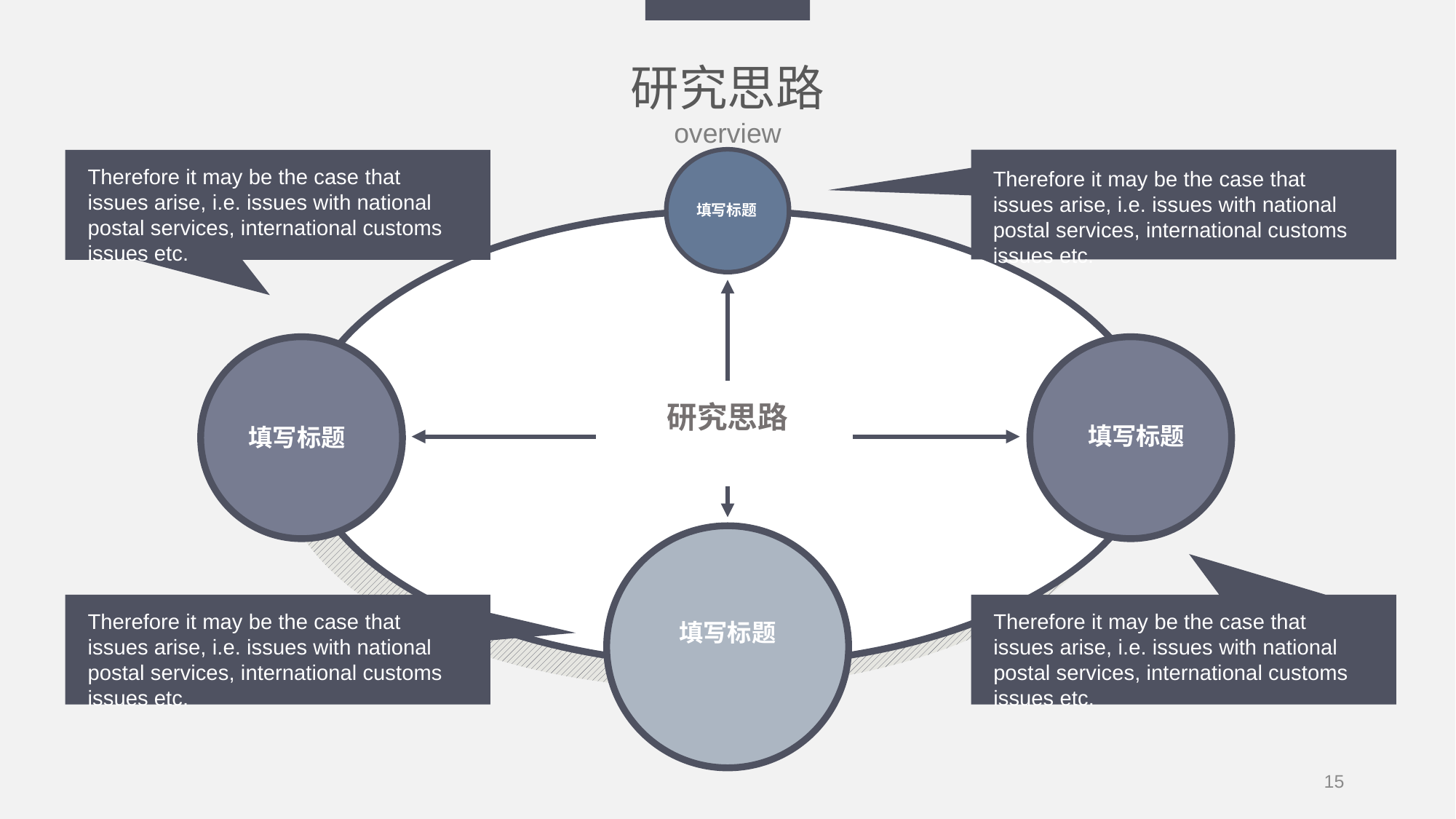

研究思路
overview

Therefore it may be the case that issues arise, i.e. issues with national postal services, international customs issues etc.
Therefore it may be the case that issues arise, i.e. issues with national postal services, international customs issues etc.
填写标题

研究思路
 填写标题
填写标题

Therefore it may be the case that issues arise, i.e. issues with national postal services, international customs issues etc.
Therefore it may be the case that issues arise, i.e. issues with national postal services, international customs issues etc.
填写标题
15